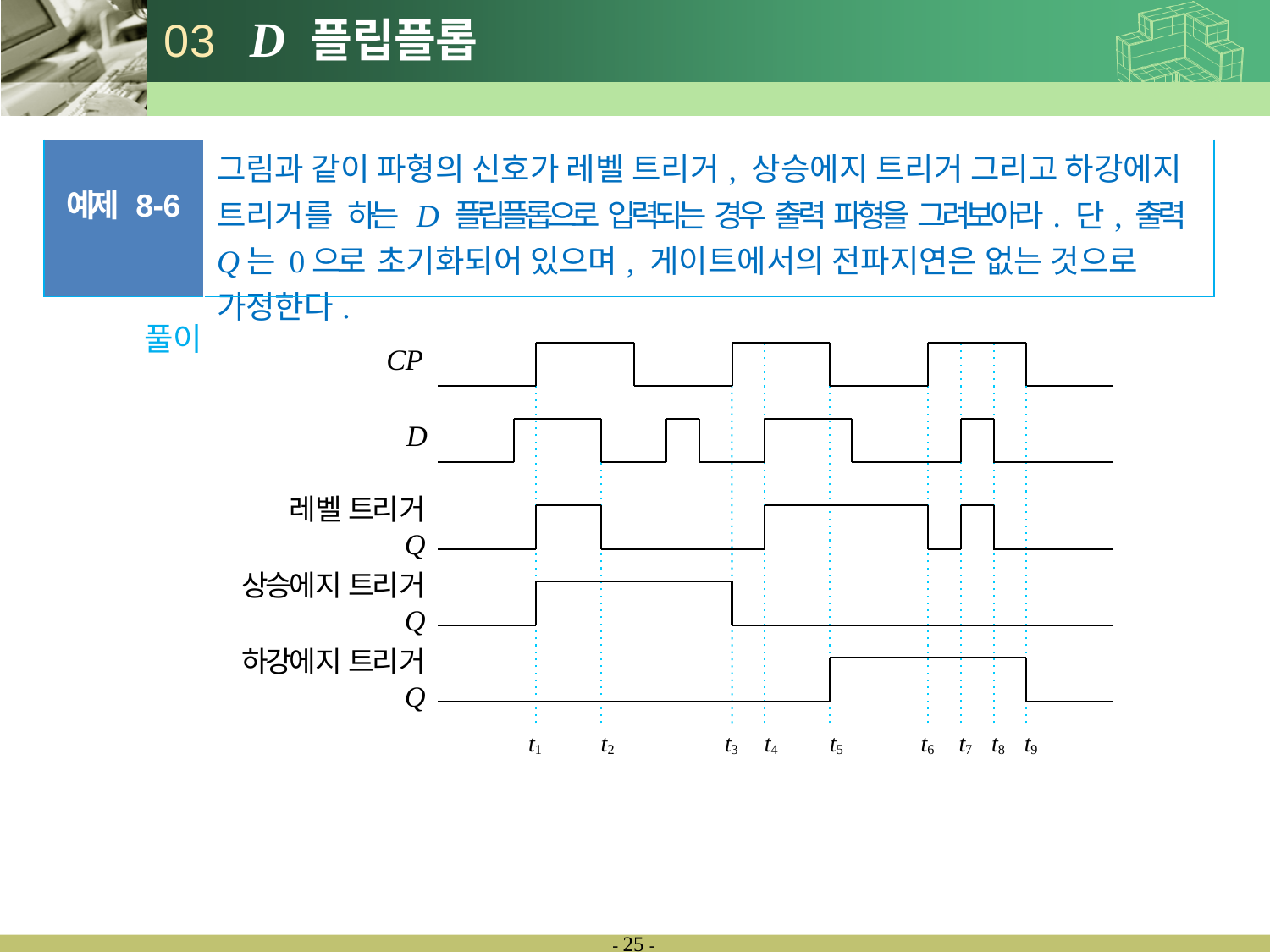

# 03	D 플립플롭
| 예제 8-6 | 그림과 같이 파형의 신호가 레벨 트리거, 상승에지 트리거 그리고 하강에지 트리거를 하는 D 플립플롭으로 입력되는 경우 출력 파형을 그려보아라. 단, 출력 Q는 0으로 초기화되어 있으며, 게이트에서의 전파지연은 없는 것으로 가정한다. |
| --- | --- |
풀이
CP

D

레벨 트리거
Q
상승에지 트리거
Q
하강에지 트리거
Q
t1	t2
t3	t4	t5
t6	t7	t8	t9
- 25 -